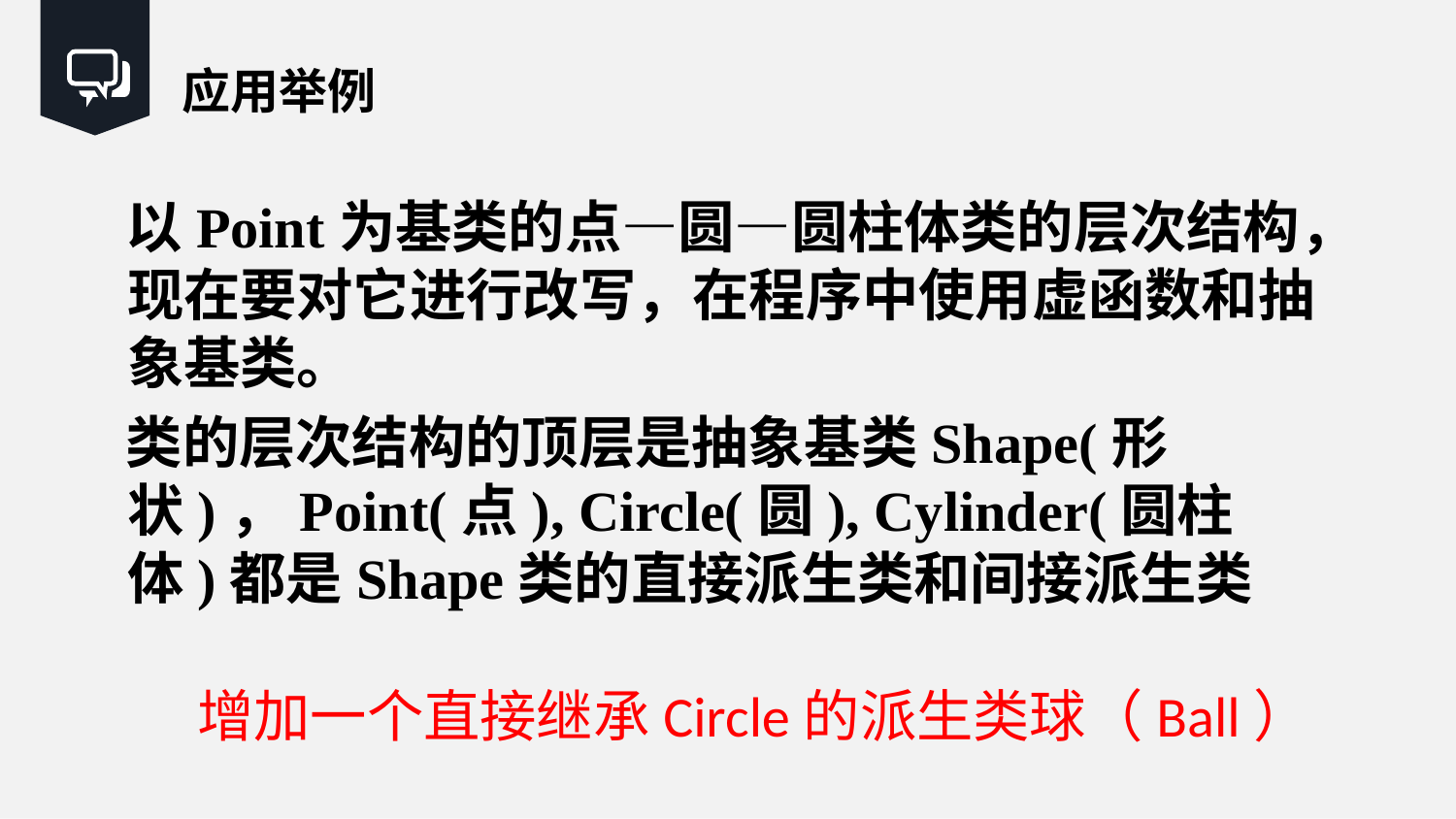

应用举例
以Point为基类的点—圆—圆柱体类的层次结构，现在要对它进行改写，在程序中使用虚函数和抽象基类。
类的层次结构的顶层是抽象基类Shape(形状)，Point(点), Circle(圆), Cylinder(圆柱体)都是Shape类的直接派生类和间接派生类
增加一个直接继承Circle的派生类球（Ball）